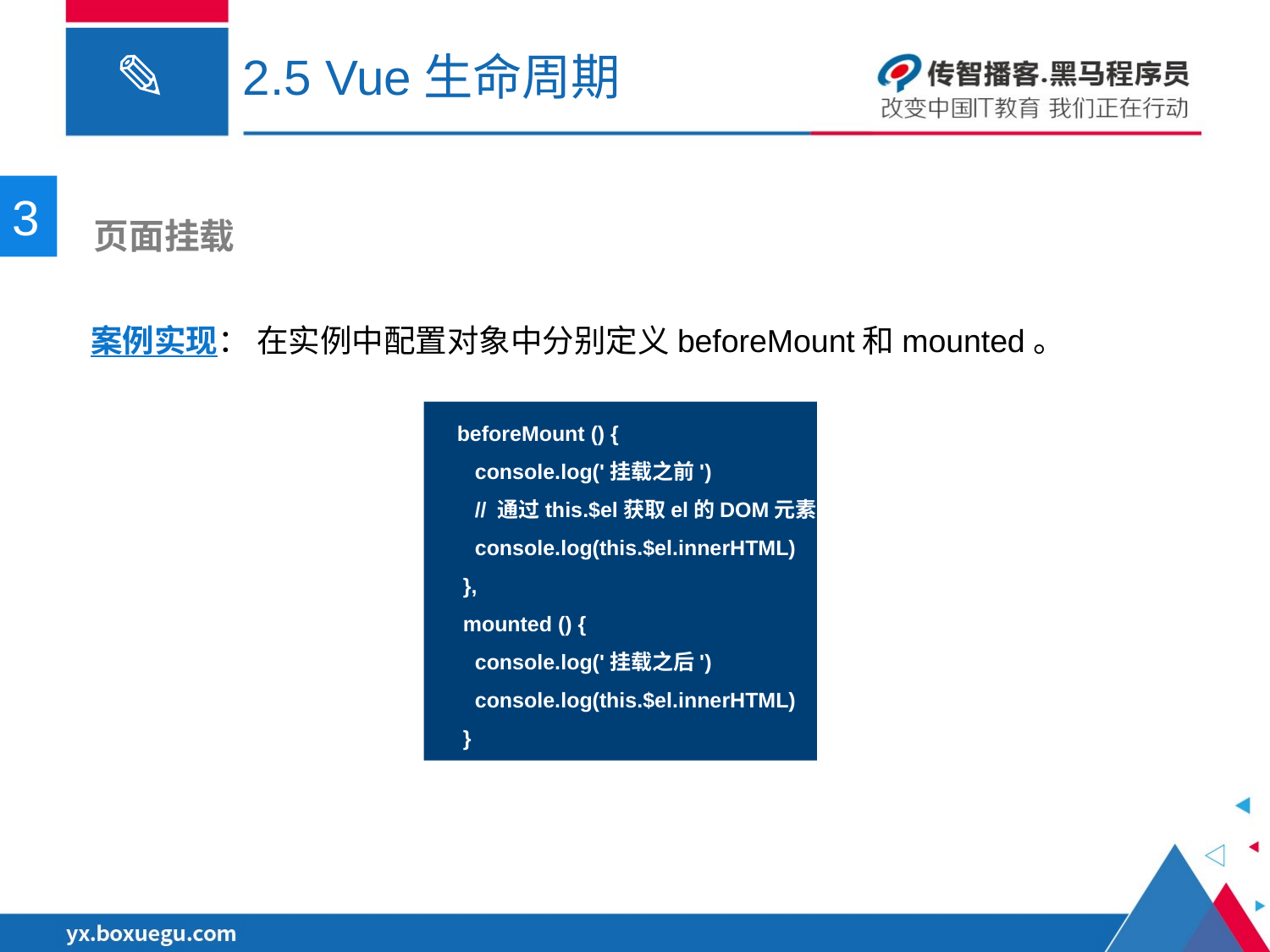

# 2.5 Vue生命周期

3
  页面挂载
案例实现： 在实例中配置对象中分别定义beforeMount和mounted。

 beforeMount () {
    console.log('挂载之前')
    // 通过this.$el获取el的DOM元素
    console.log(this.$el.innerHTML)
  },
  mounted () {
    console.log('挂载之后')
    console.log(this.$el.innerHTML)
  }